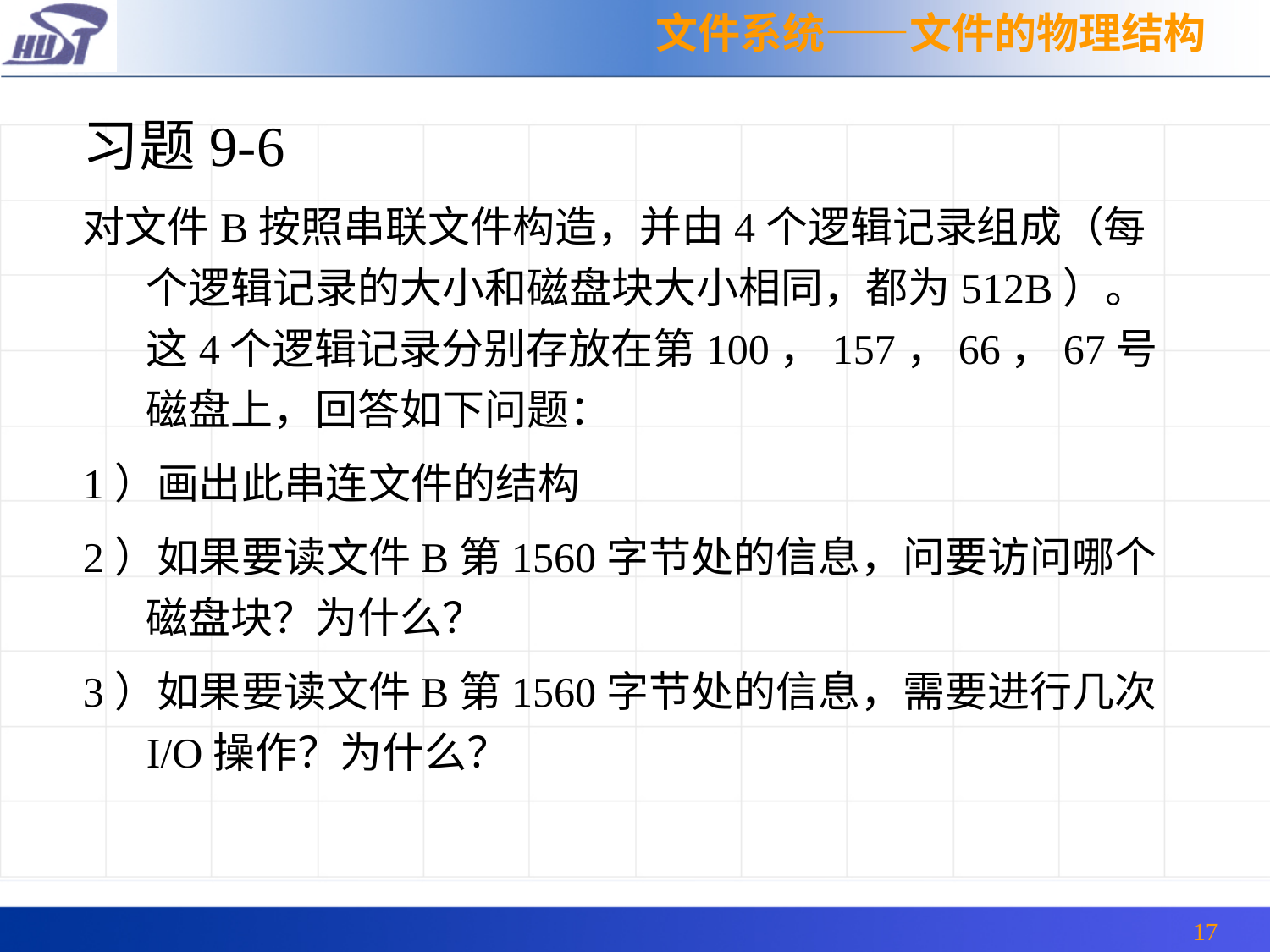

文件系统——文件的物理结构
习题9-6
对文件B按照串联文件构造，并由4个逻辑记录组成（每个逻辑记录的大小和磁盘块大小相同，都为512B）。这4个逻辑记录分别存放在第100，157，66，67号磁盘上，回答如下问题：
1）画出此串连文件的结构
2）如果要读文件B第1560字节处的信息，问要访问哪个磁盘块？为什么？
3）如果要读文件B第1560字节处的信息，需要进行几次I/O操作？为什么？
17